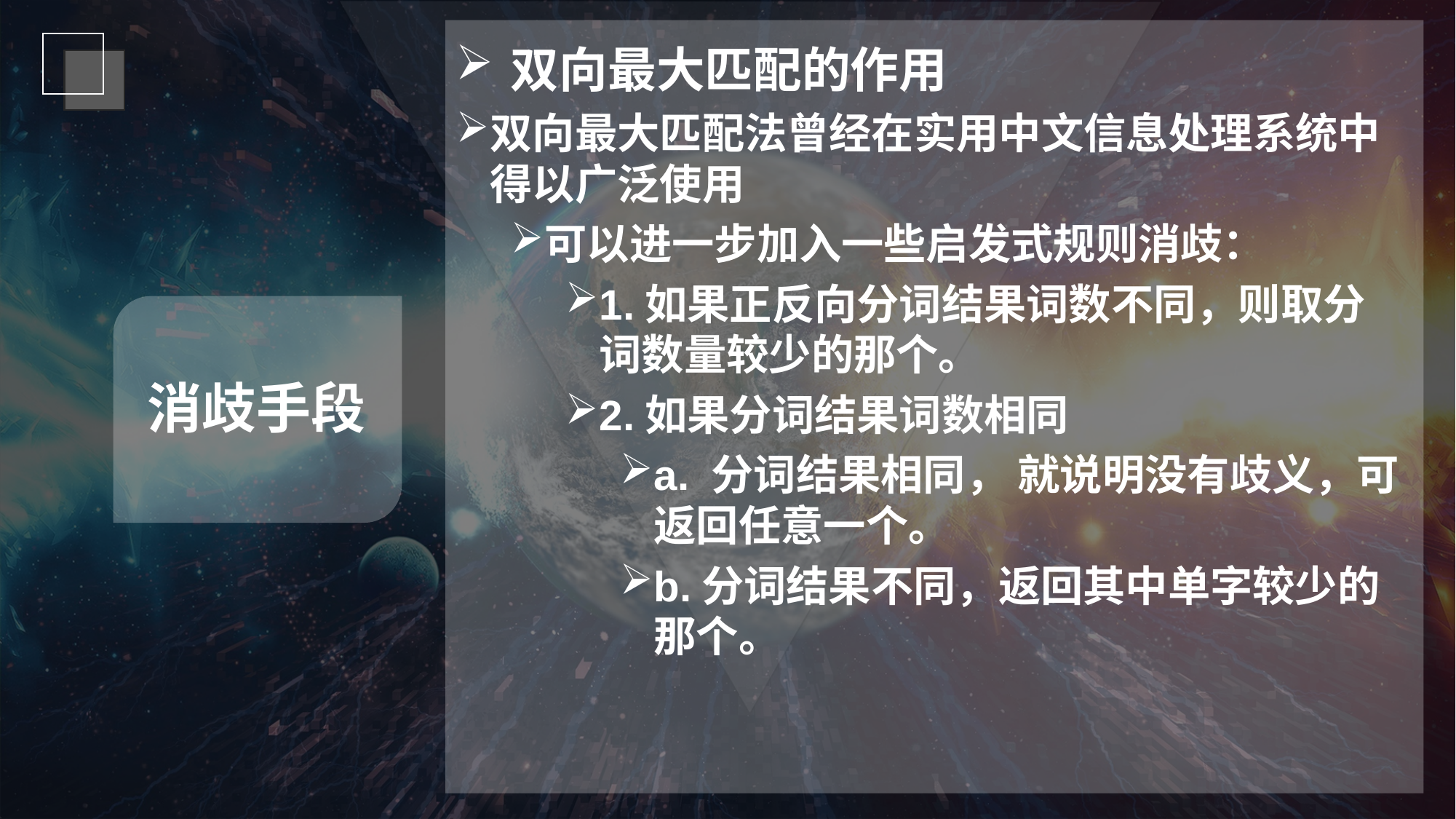

双向最大匹配的作用
双向最大匹配法曾经在实用中文信息处理系统中得以广泛使用
可以进一步加入一些启发式规则消歧：
1.如果正反向分词结果词数不同，则取分词数量较少的那个。
2.如果分词结果词数相同
a. 分词结果相同， 就说明没有歧义，可返回任意一个。
b.分词结果不同，返回其中单字较少的那个。

消歧手段